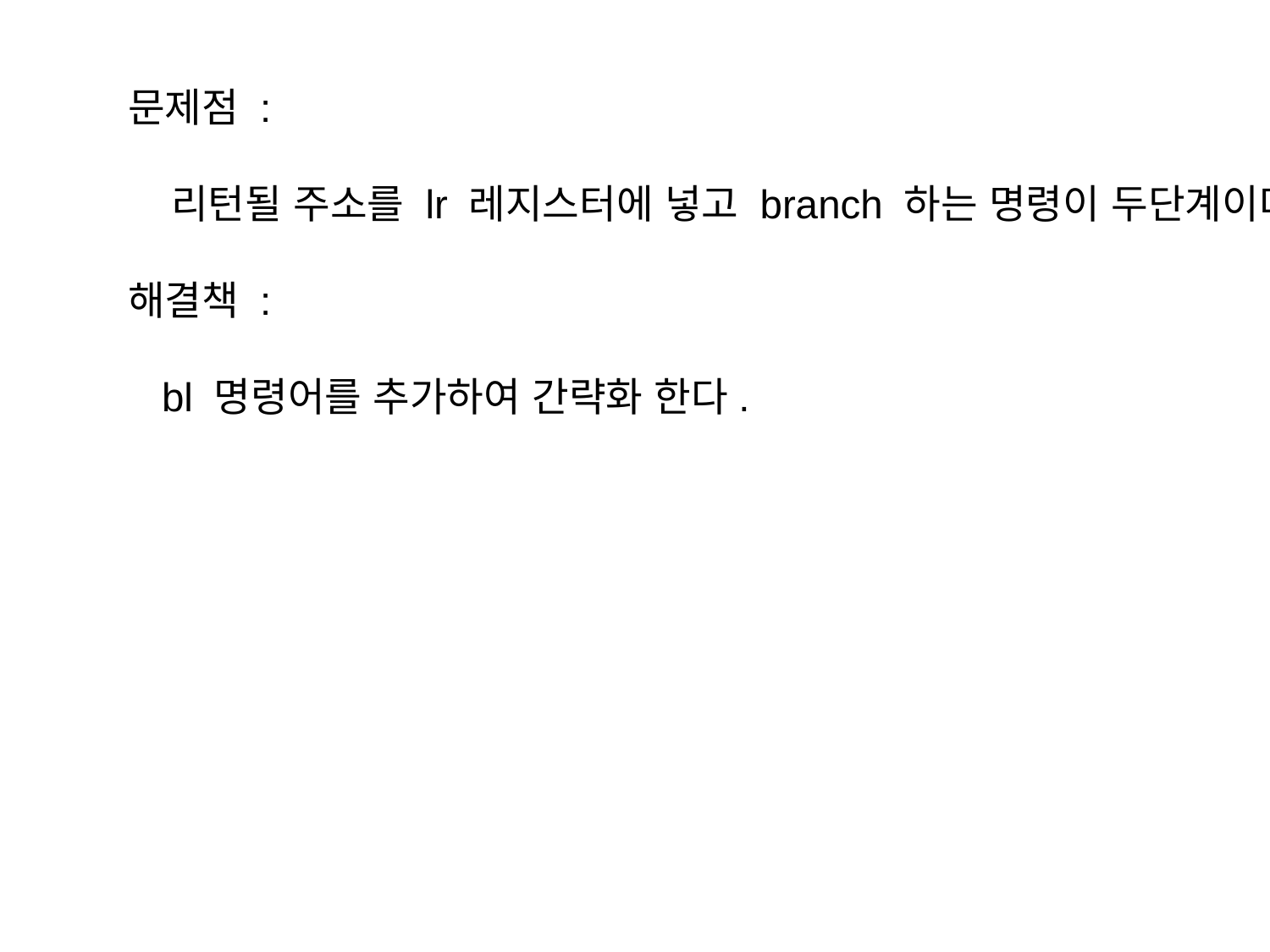

문제점 :

   리턴될 주소를 lr 레지스터에 넣고 branch 하는 명령이 두단계이다.

해결책 :

   bl 명령어를 추가하여 간략화 한다.